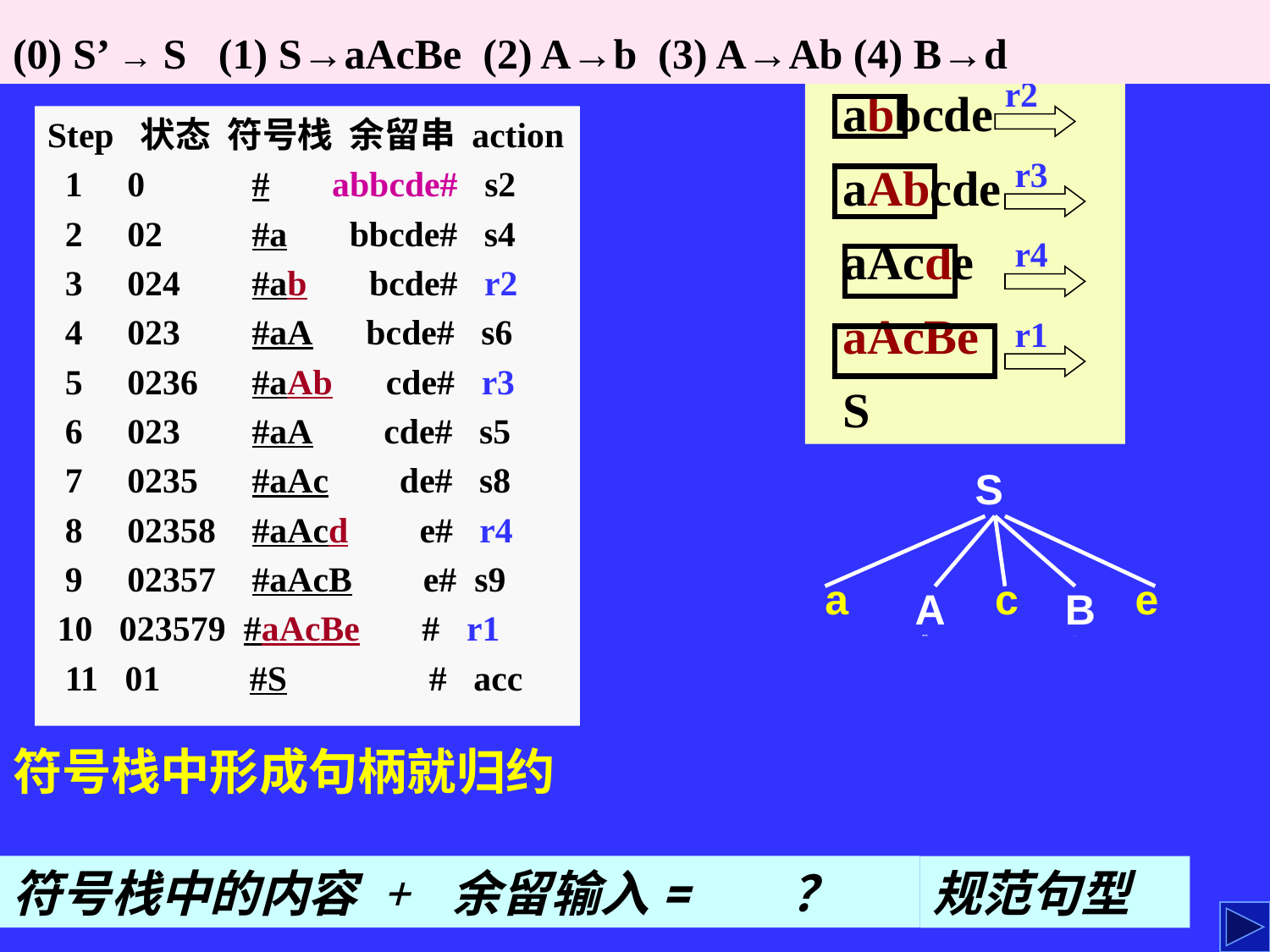

(0) S’ → S   (1) S→aAcBe  (2) A→b  (3) A→Ab (4) B→d
7.2.4 LR分析特征讨论
 r2

abbcde
aAbcde
aAcde
aAcBe
S

Step  状态  符号栈  余留串 action
  1     0            #       abbcde#   s2
  2     02          #a       bbcde#   s4
  3     024        #ab       bcde#   r2
  4     023        #aA      bcde#   s6
  5     0236      #aAb      cde#   r3
  6     023        #aA        cde#   s5
  7     0235      #aAc        de#   s8
  8     02358    #aAcd        e#   r4
  9     02357    #aAcB        e#  s9
 10   023579  #aAcBe       #   r1
  11   01          #S                #   acc
 r3

 r4

 r1

S

a
c
e
A

B

A

b
d
符号栈中形成句柄就归约

b
符号栈中的内容 + 余留输入=   ？
规范句型